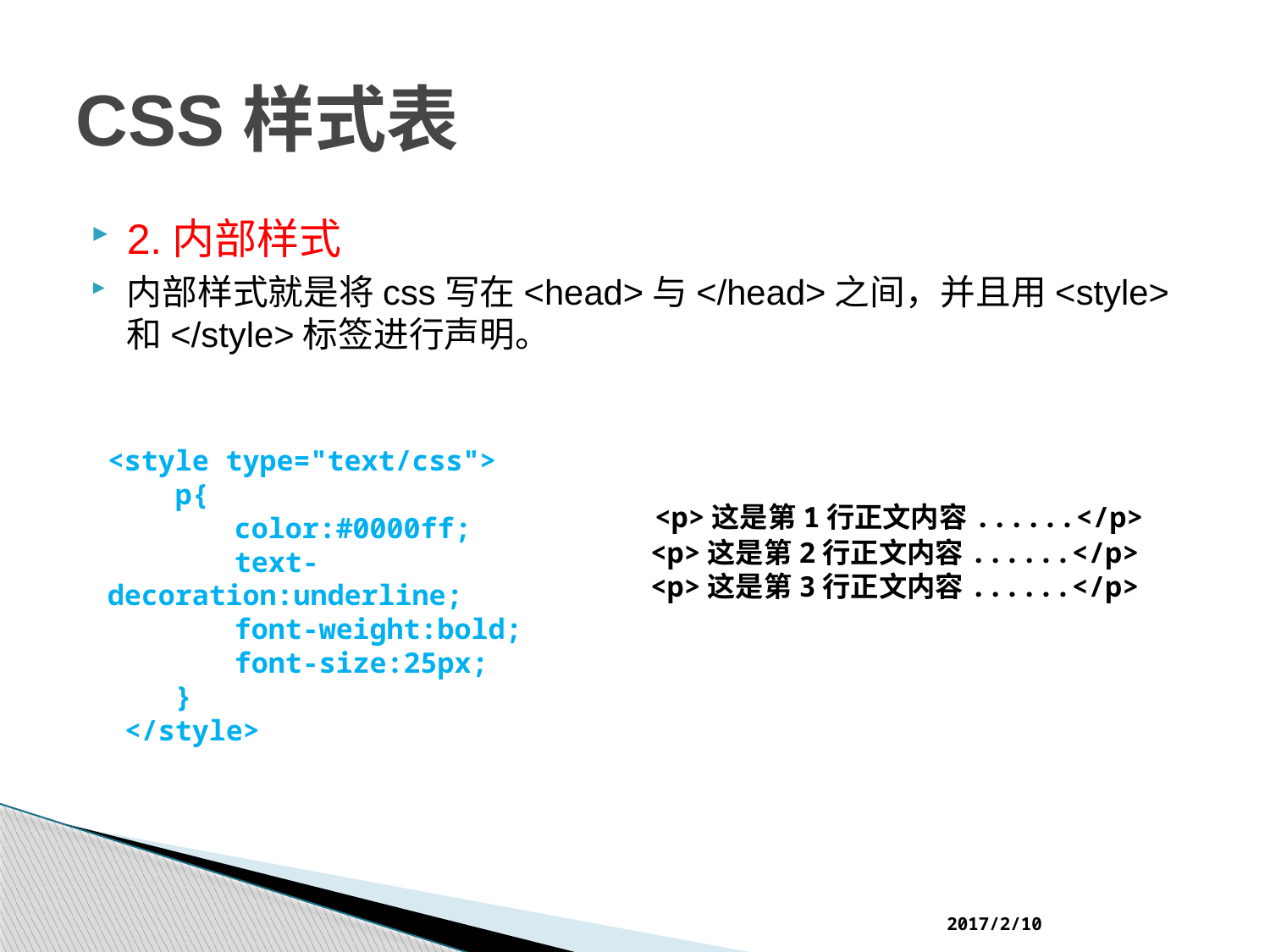

# CSS样式表
2.内部样式
内部样式就是将css写在<head>与</head>之间，并且用<style>和</style>标签进行声明。

<style type="text/css">
    p{
       	color:#0000ff;
    	text-decoration:underline;
    	font-weight:bold;
    	font-size:25px;
    }
 </style>
 <p>这是第1行正文内容......</p>
 <p>这是第2行正文内容......</p>
 <p>这是第3行正文内容......</p>
2017/2/10